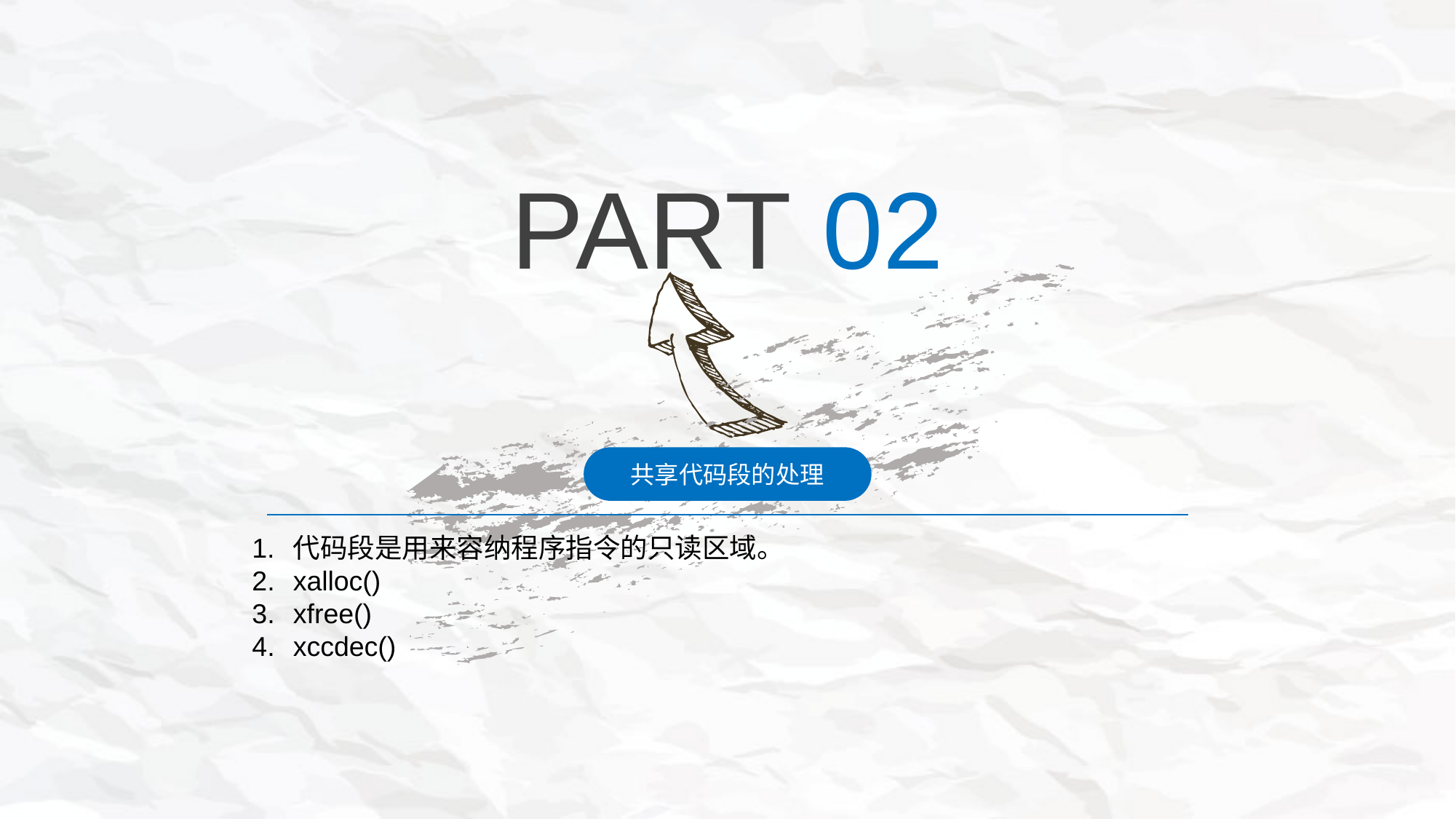

PART 02

共享代码段的处理
代码段是用来容纳程序指令的只读区域。
xalloc()
xfree()
xccdec()